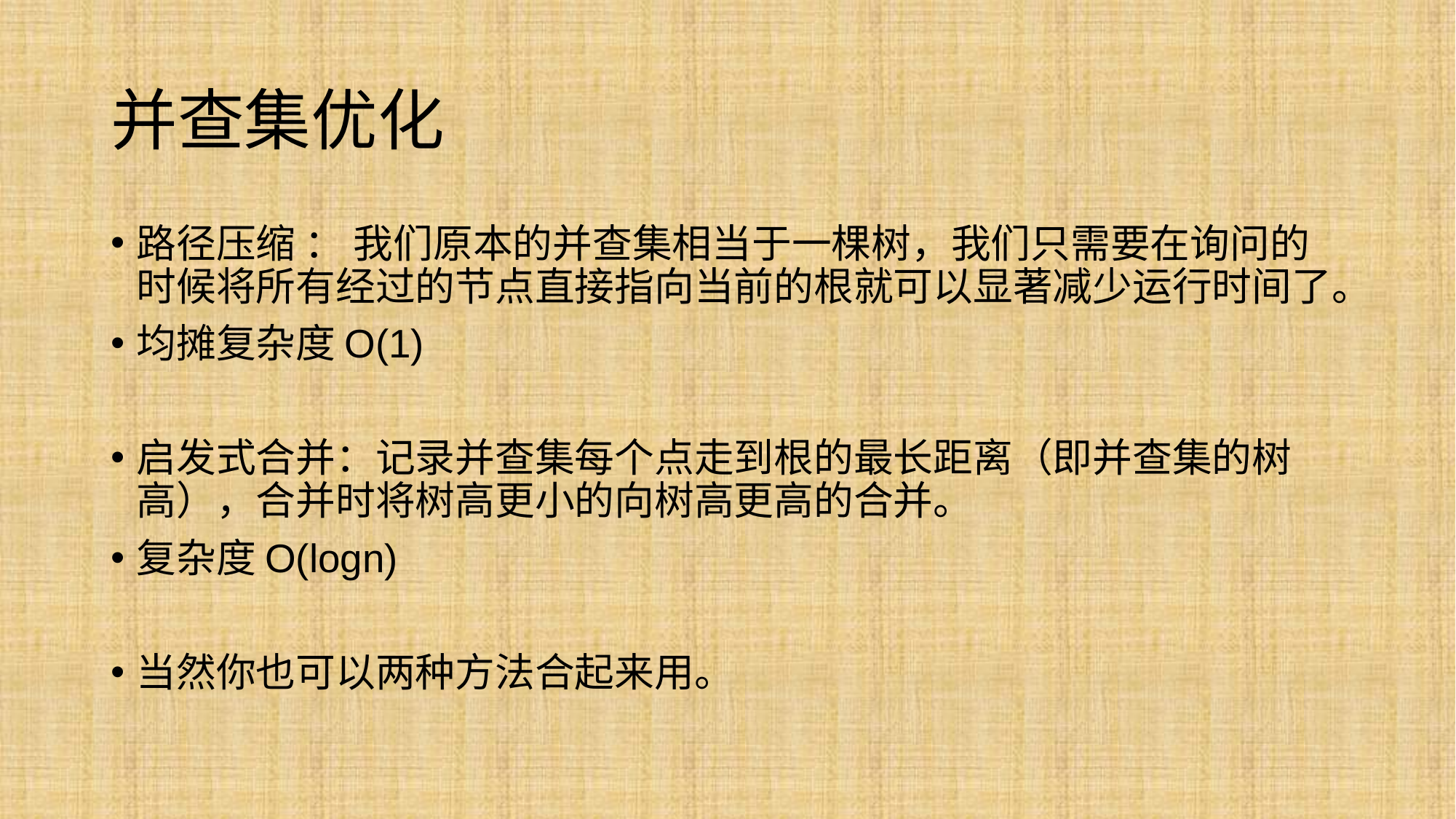

# 并查集优化
路径压缩 ： 我们原本的并查集相当于一棵树，我们只需要在询问的时候将所有经过的节点直接指向当前的根就可以显著减少运行时间了。
均摊复杂度O(1)

启发式合并：记录并查集每个点走到根的最长距离（即并查集的树高），合并时将树高更小的向树高更高的合并。
复杂度O(logn)

当然你也可以两种方法合起来用。